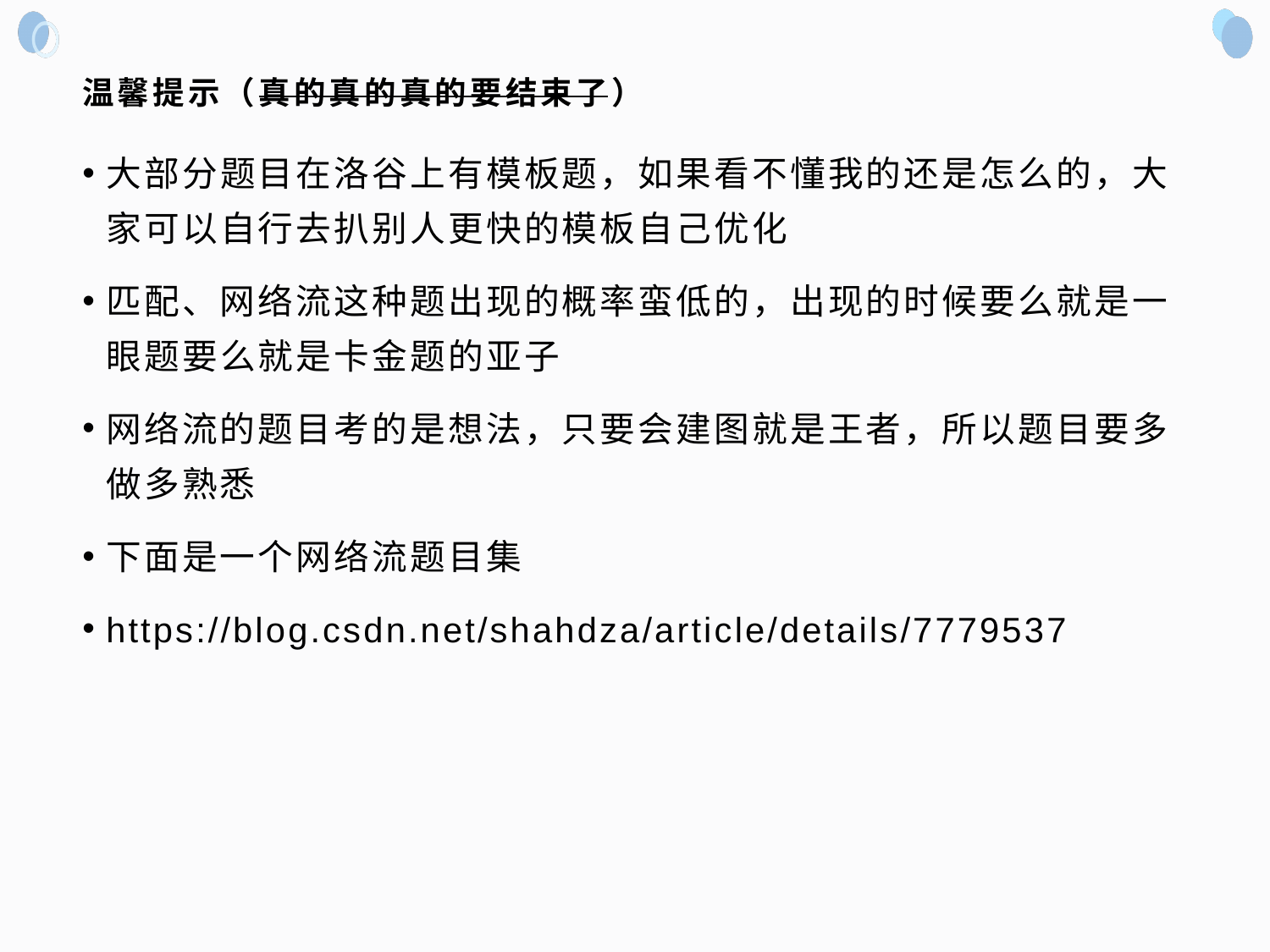

# 温馨提示（真的真的真的要结束了）
大部分题目在洛谷上有模板题，如果看不懂我的还是怎么的，大家可以自行去扒别人更快的模板自己优化
匹配、网络流这种题出现的概率蛮低的，出现的时候要么就是一眼题要么就是卡金题的亚子
网络流的题目考的是想法，只要会建图就是王者，所以题目要多做多熟悉
下面是一个网络流题目集
https://blog.csdn.net/shahdza/article/details/7779537